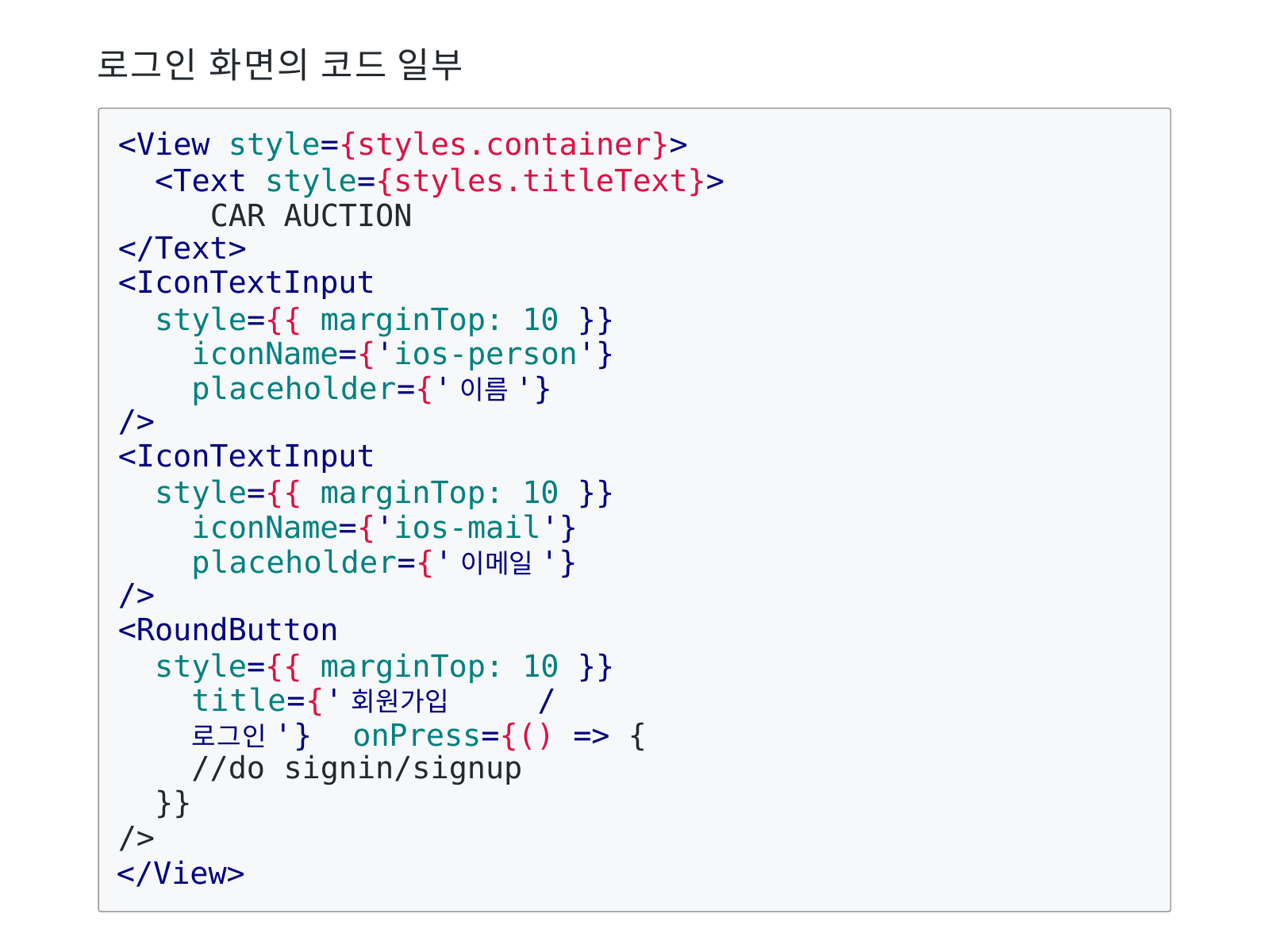

# 로그인 화면의 코드 일부

<View style={styles.container}>
<Text style={styles.titleText}>  CAR AUCTION
</Text>
<IconTextInput
style={{ marginTop: 10 }}  iconName={'ios-person'}  placeholder={'이름'}
/>
<IconTextInput
style={{ marginTop: 10 }}  iconName={'ios-mail'}  placeholder={'이메일'}
/>
<RoundButton
style={{ marginTop: 10 }}  title={'회원가입	/ 로그인'}  onPress={() => {
//do signin/signup
}}
/>
</View>